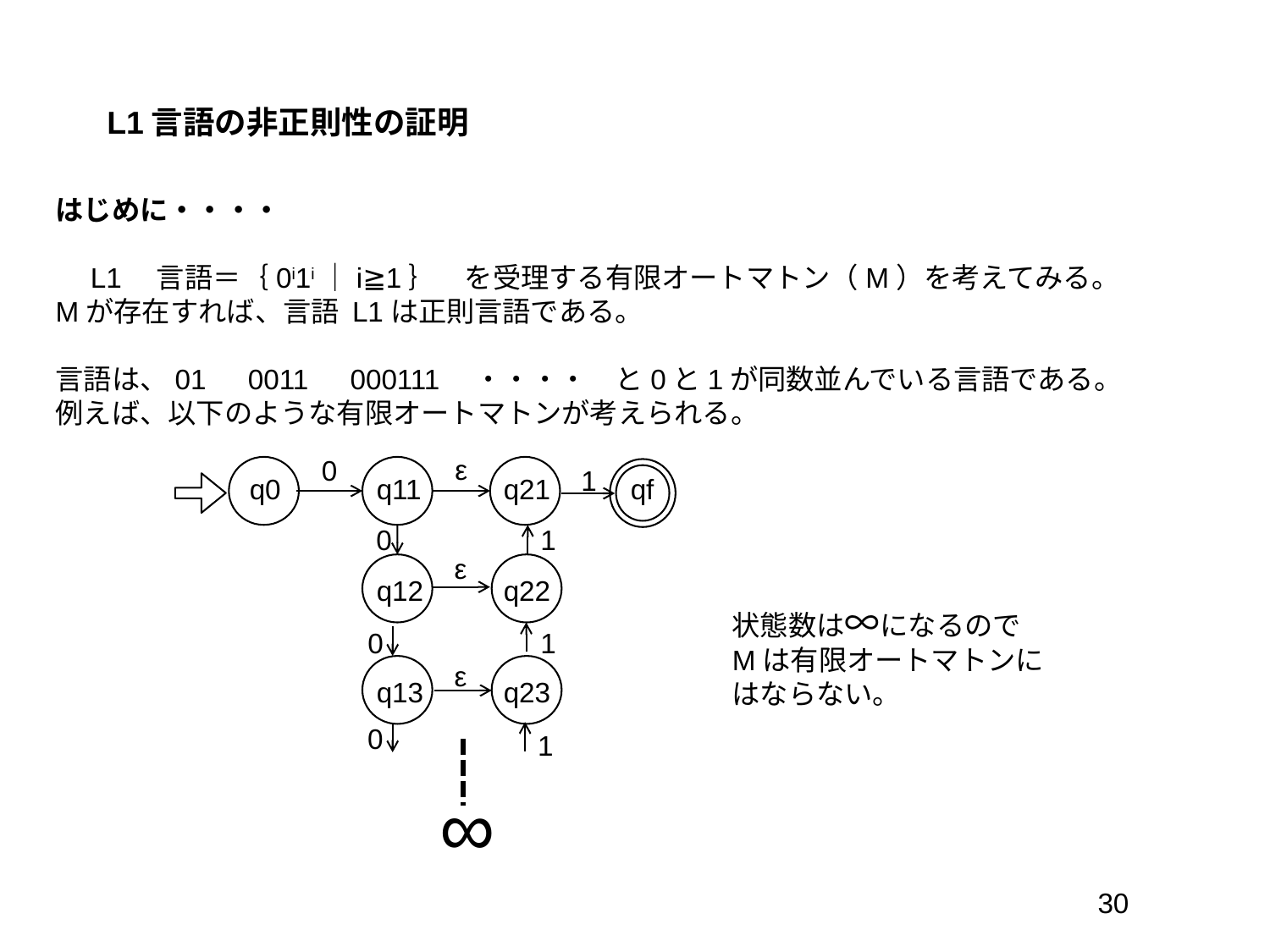

L1言語の非正則性の証明

はじめに・・・・

　L1　言語＝｛0i1i｜i≧1｝　を受理する有限オートマトン（M）を考えてみる。
Mが存在すれば、言語 L1は正則言語である。

言語は、01　0011　000111　・・・・　と0と1が同数並んでいる言語である。
例えば、以下のような有限オートマトンが考えられる。
ε
0

1

q0	q11	q21	qf

　	q12	q22

　　　　	q13	q23

0
1
ε

状態数は∞になるので
Mは有限オートマトンに
はならない。

0
1
ε

0
1
∞
30